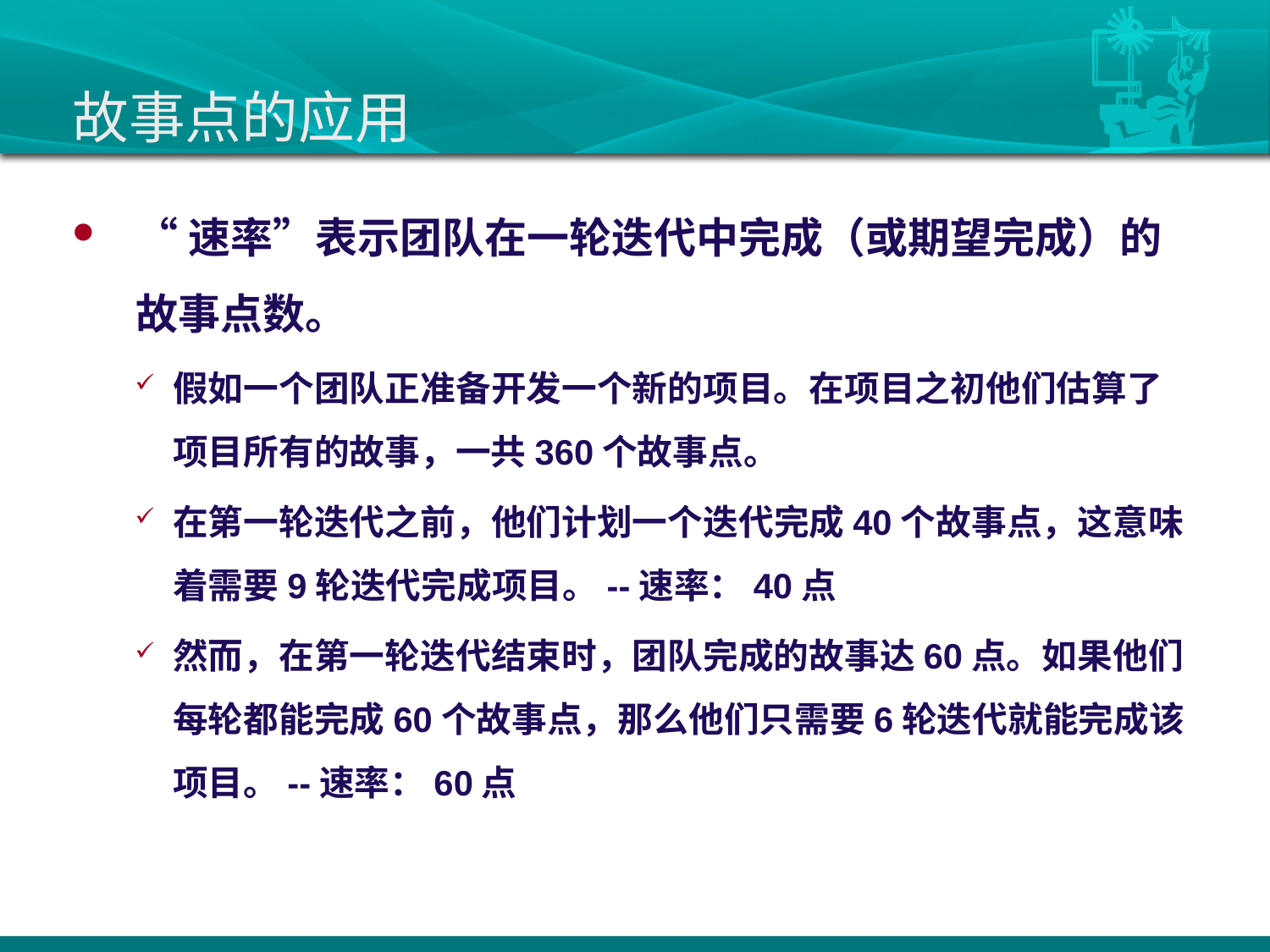

# 故事点的应用
“速率”表示团队在一轮迭代中完成（或期望完成）的故事点数。
假如一个团队正准备开发一个新的项目。在项目之初他们估算了项目所有的故事，一共360个故事点。
在第一轮迭代之前，他们计划一个迭代完成40个故事点，这意味着需要9轮迭代完成项目。--速率：40点
然而，在第一轮迭代结束时，团队完成的故事达60点。如果他们每轮都能完成60个故事点，那么他们只需要6轮迭代就能完成该项目。--速率：60点